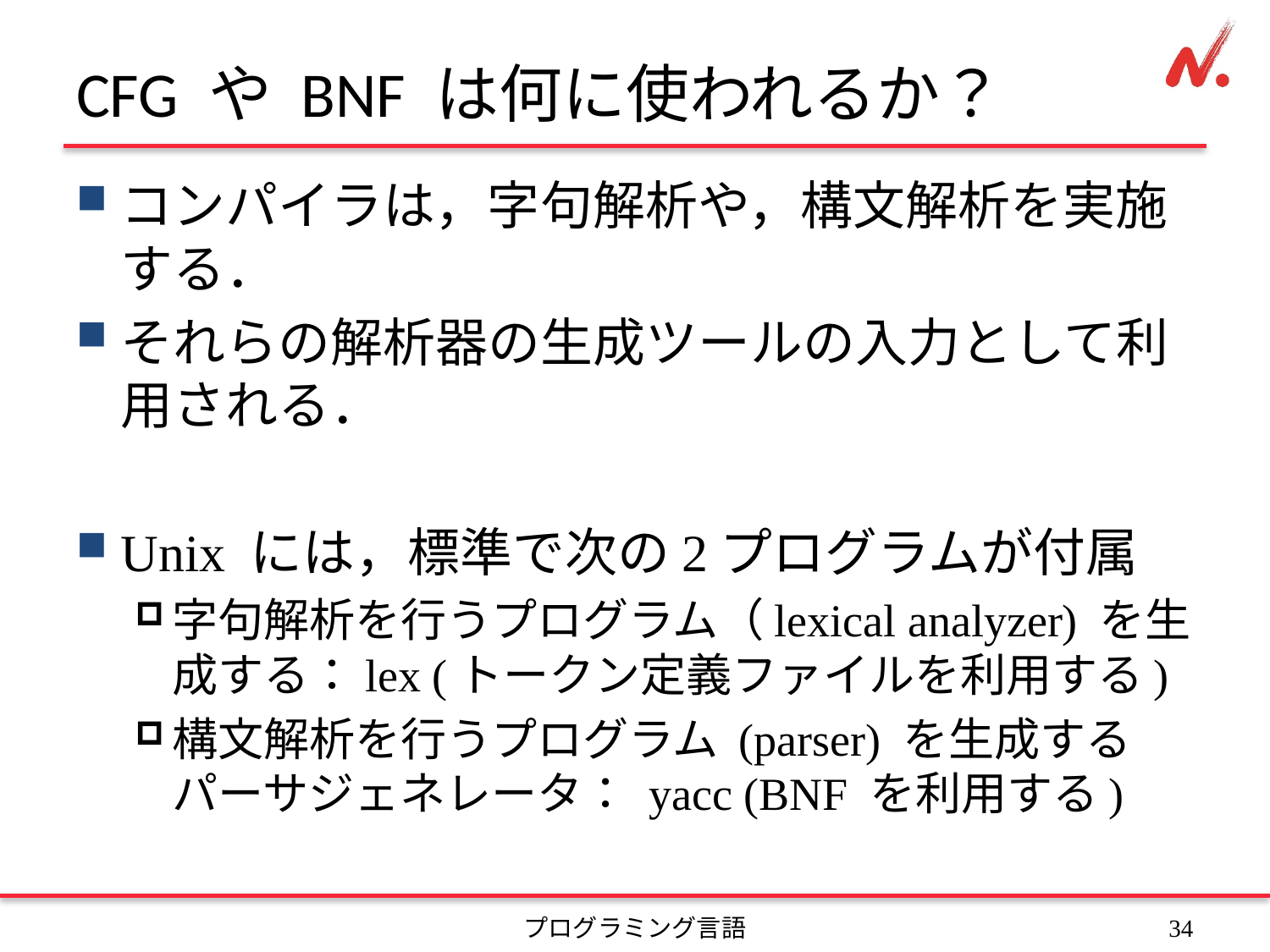

# CFG や BNF は何に使われるか？
コンパイラは，字句解析や，構文解析を実施する．
それらの解析器の生成ツールの入力として利用される．

Unix には，標準で次の2プログラムが付属
字句解析を行うプログラム（lexical analyzer) を生成する：lex (トークン定義ファイルを利用する)
構文解析を行うプログラム (parser) を生成するパーサジェネレータ： yacc (BNF を利用する)

プログラミング言語
34